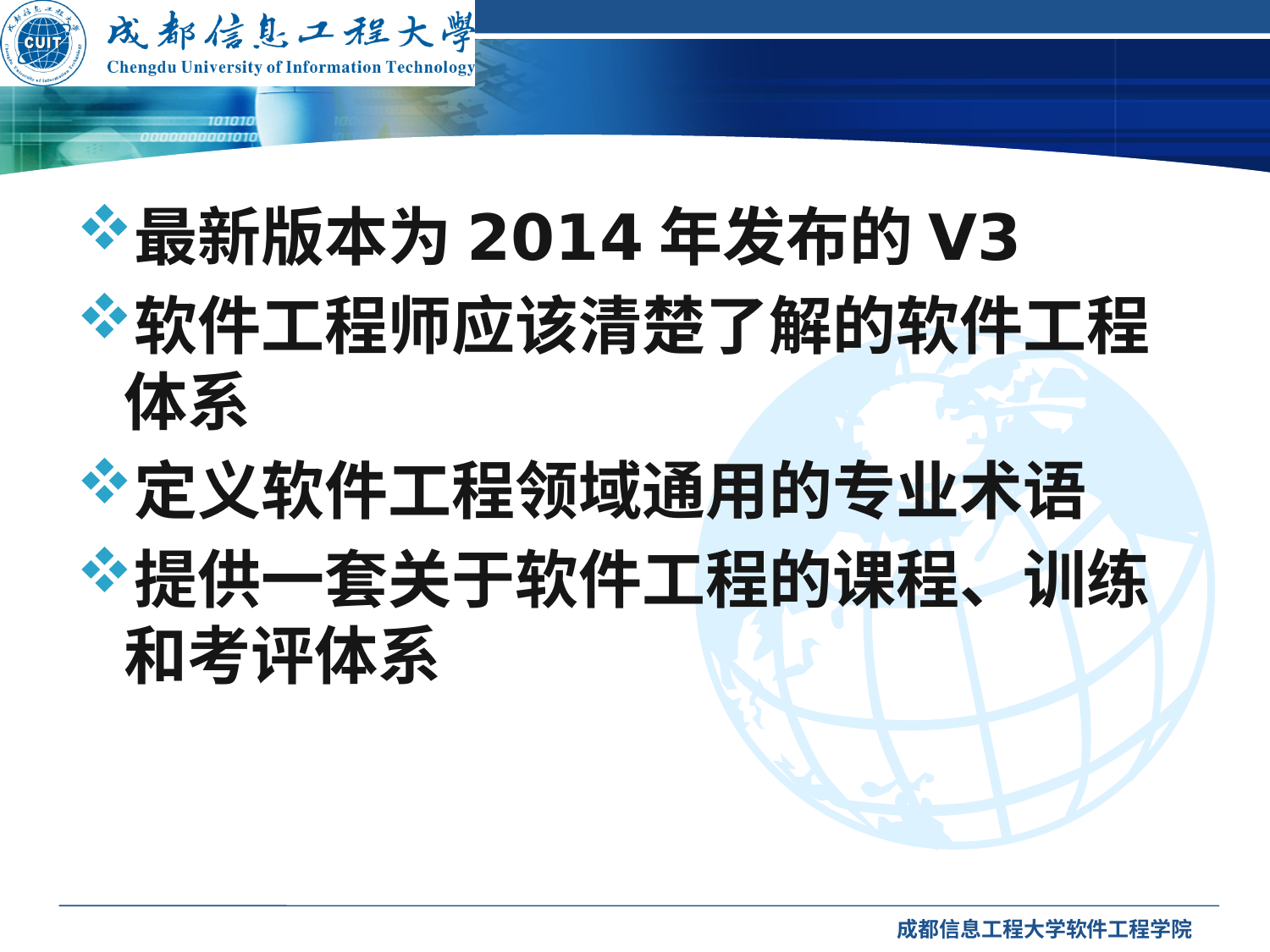

#
最新版本为2014年发布的V3
软件工程师应该清楚了解的软件工程体系
定义软件工程领域通用的专业术语
提供一套关于软件工程的课程、训练和考评体系